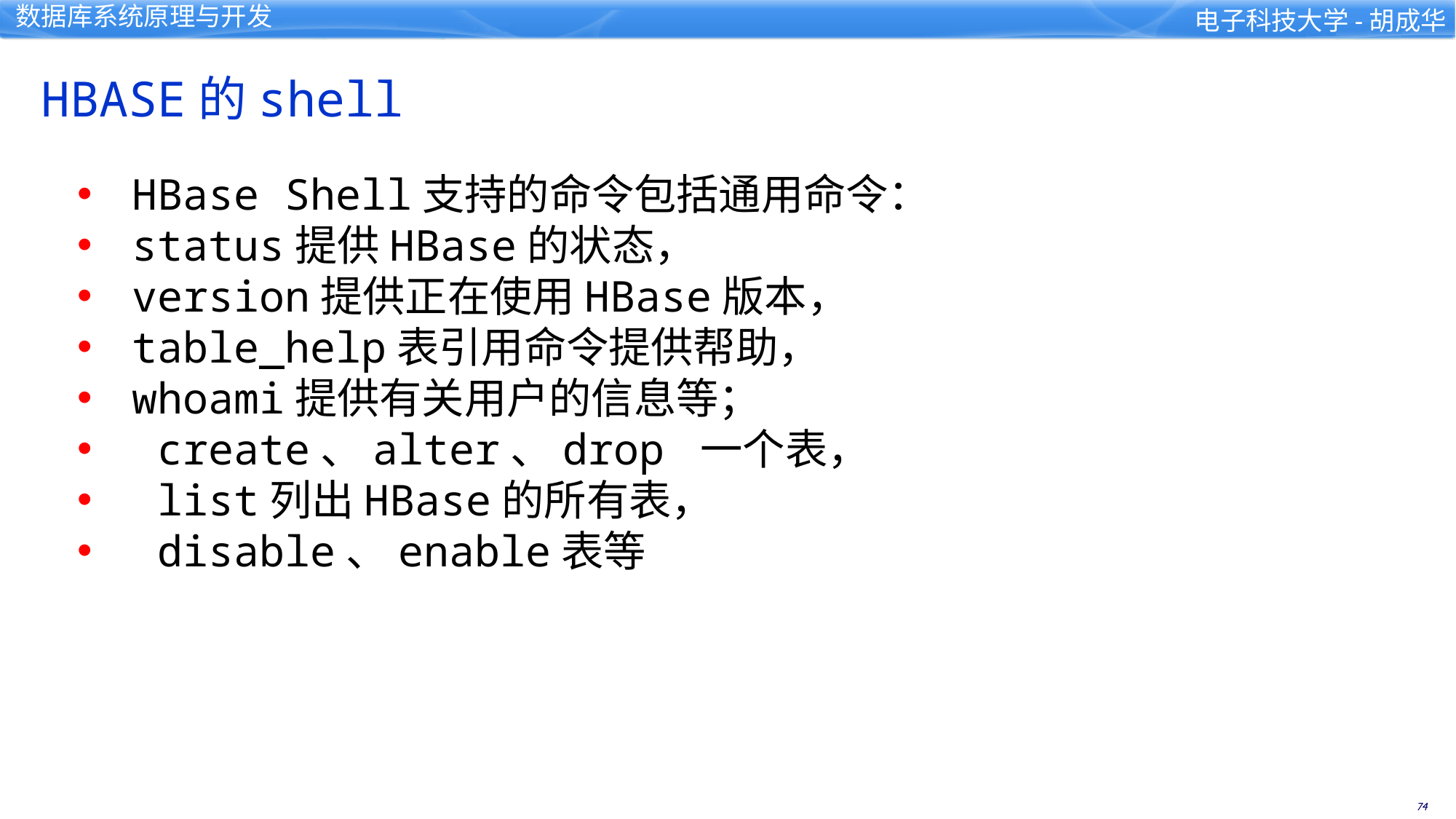

HBASE的shell
HBase Shell支持的命令包括通用命令：
status提供HBase的状态，
version提供正在使用HBase版本，
table_help表引用命令提供帮助，
whoami提供有关用户的信息等；
 create、alter、drop 一个表，
 list列出HBase的所有表，
 disable、enable表等